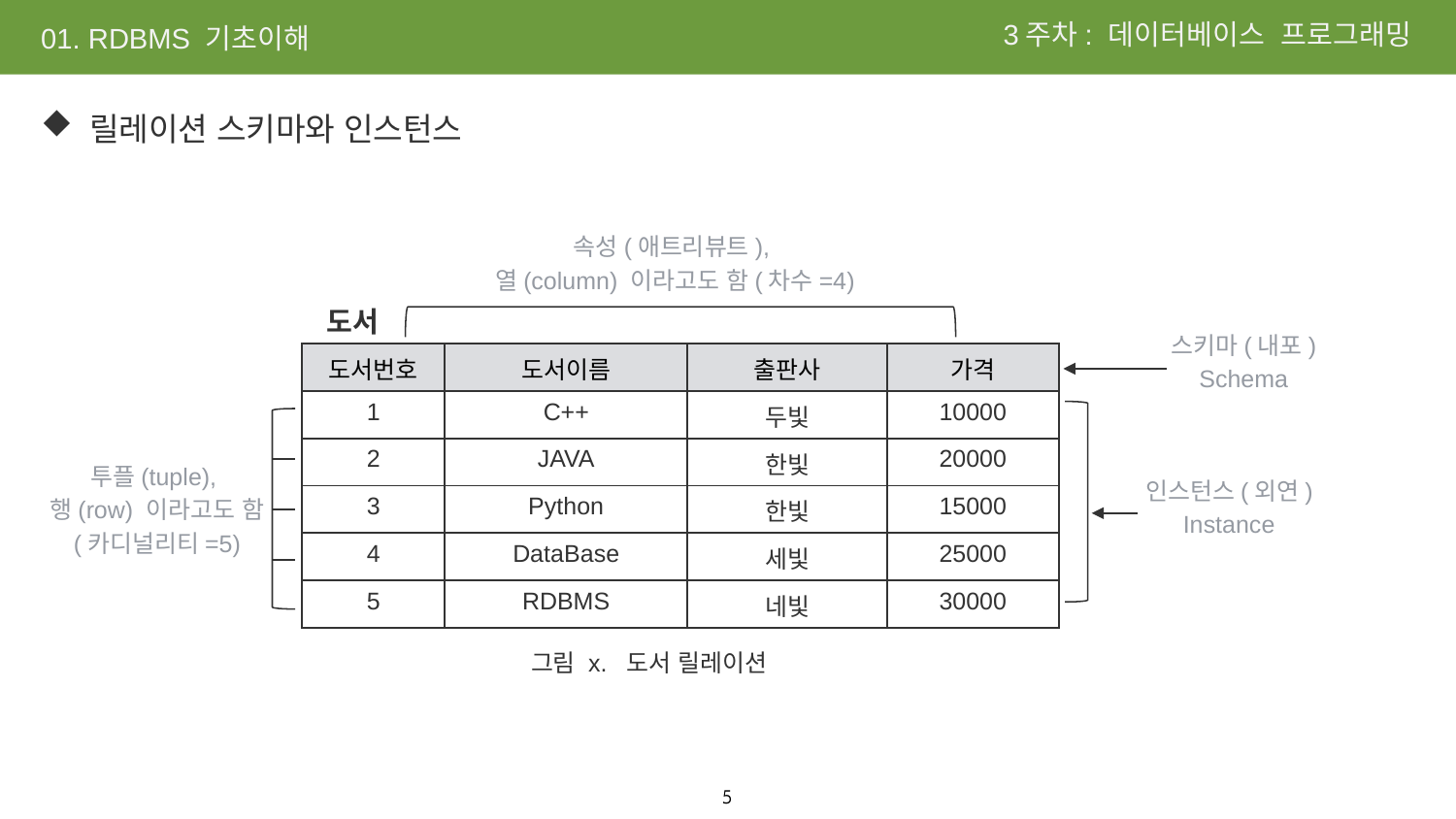

3주차: 데이터베이스  프로그래밍
01. RDBMS 기초이해

 릴레이션 스키마와 인스턴스
속성(애트리뷰트),
열(column) 이라고도 함(차수=4)
도서
스키마(내포)
Schema
| 도서번호 | 도서이름 | 출판사 | 가격 |
| --- | --- | --- | --- |
| 1 | C++ | 두빛 | 10000 |
| 2 | JAVA | 한빛 | 20000 |
| 3 | Python | 한빛 | 15000 |
| 4 | DataBase | 세빛 | 25000 |
| 5 | RDBMS | 네빛 | 30000 |

투플(tuple),
행(row) 이라고도 함
(카디널리티=5)
인스턴스(외연)
Instance
그림 x.  도서 릴레이션
5